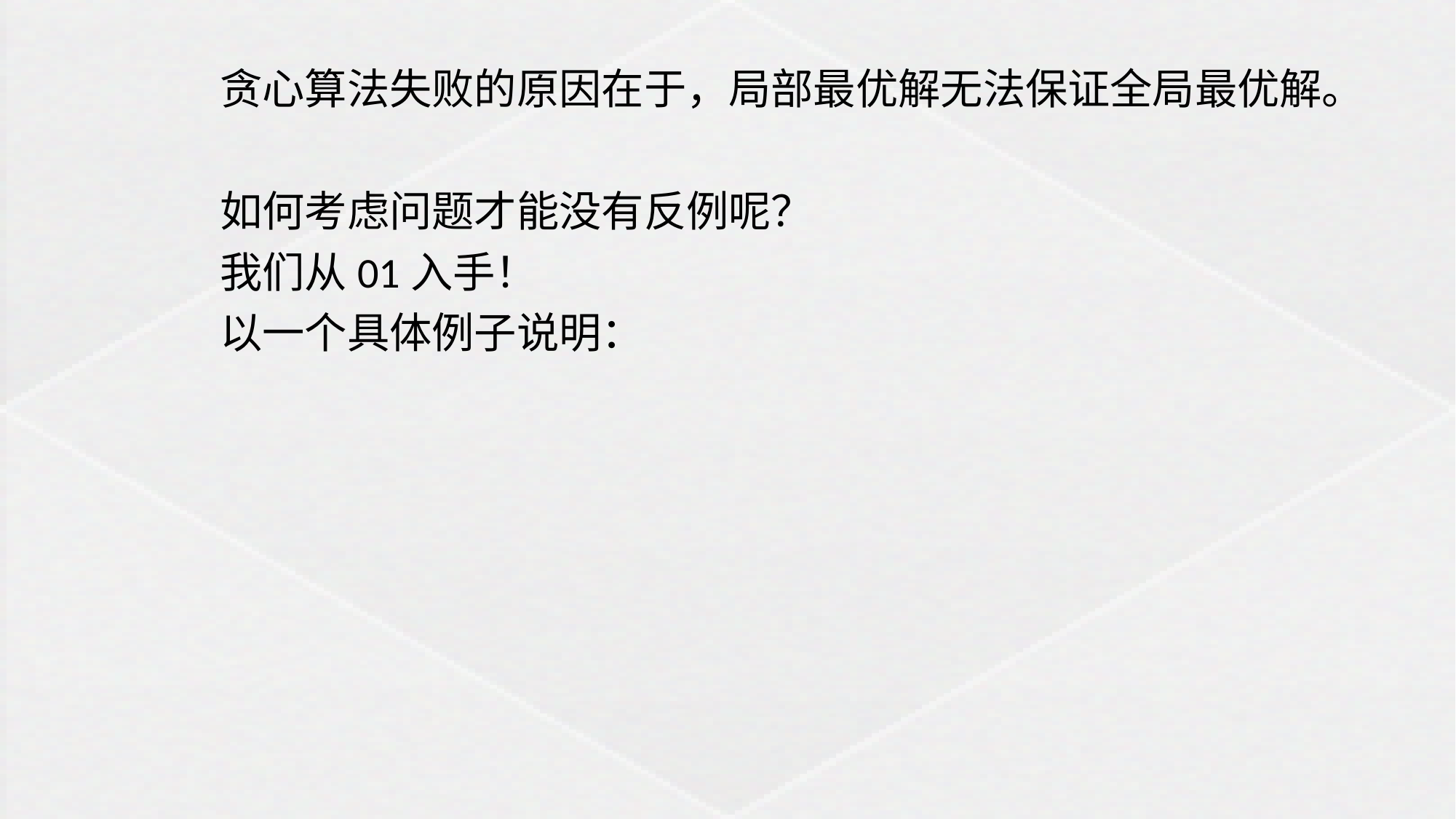

贪心算法失败的原因在于，局部最优解无法保证全局最优解。

	如何考虑问题才能没有反例呢？
	我们从01入手！
	以一个具体例子说明：